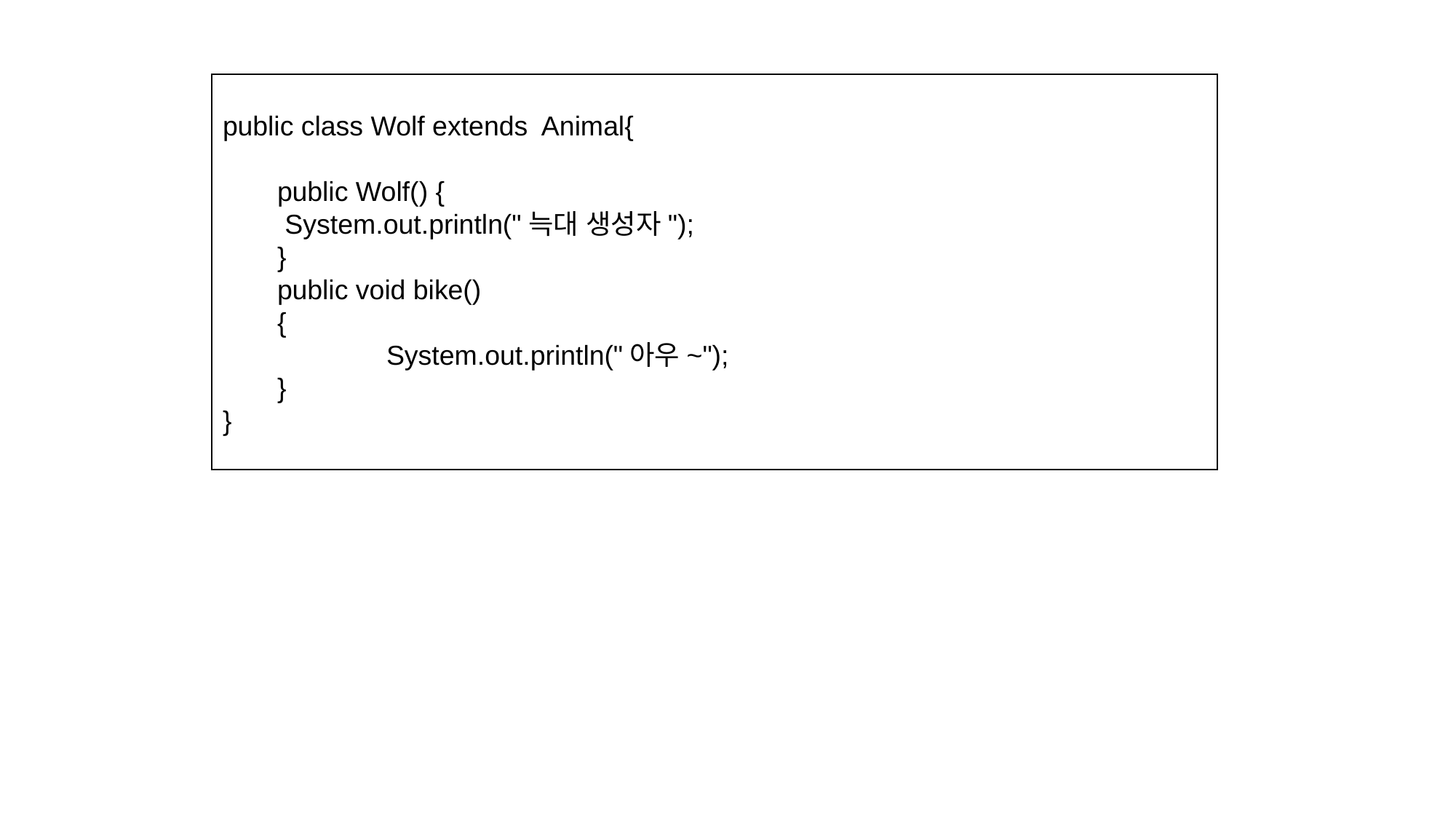

public class Wolf extends  Animal{

public Wolf() {
 System.out.println("늑대 생성자");
}
public void bike()
{
	System.out.println("아우~");
}
}